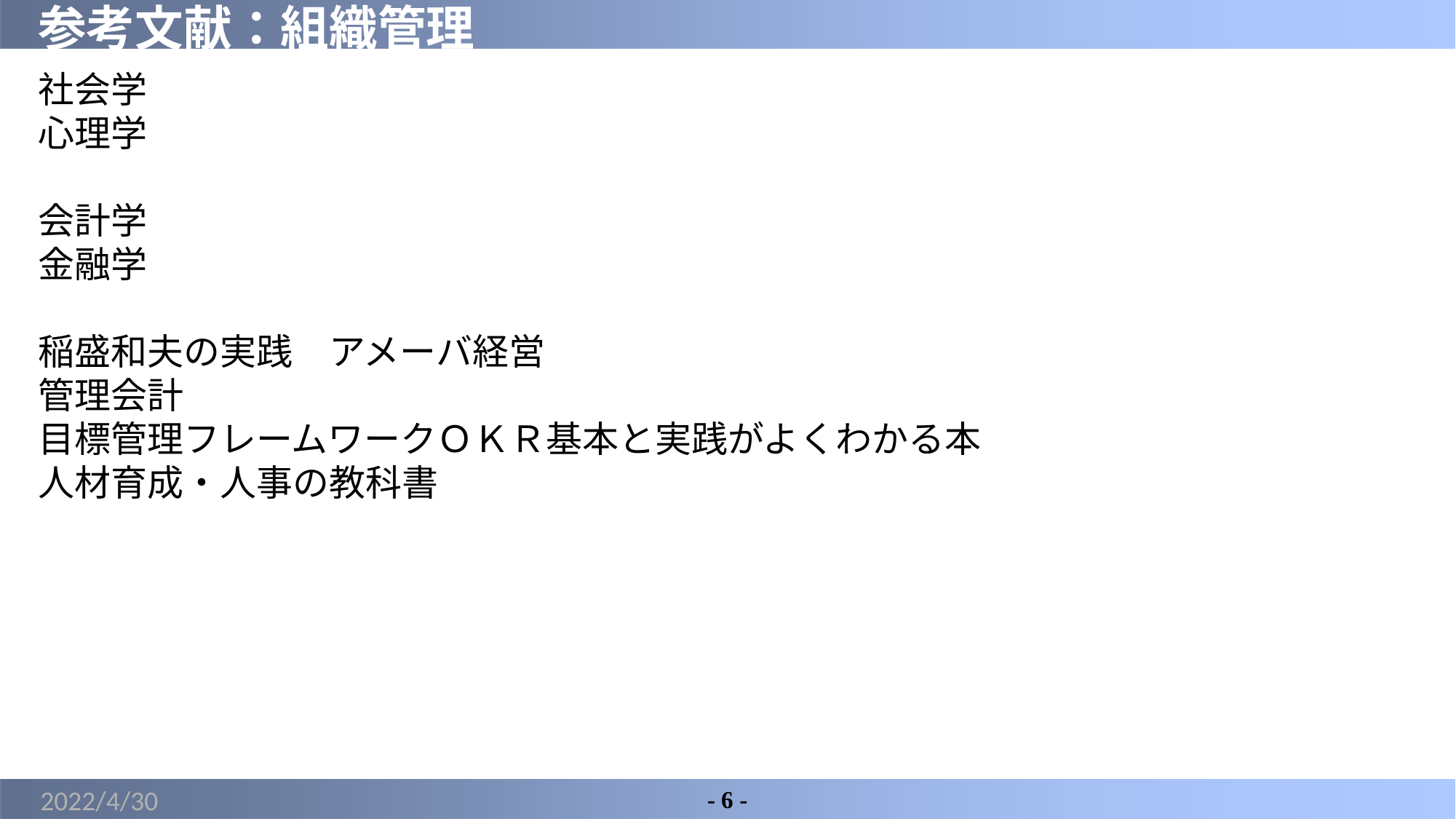

# 参考文献：組織管理
社会学
心理学

会計学
金融学

稲盛和夫の実践　アメーバ経営
管理会計
目標管理フレームワークＯＫＲ基本と実践がよくわかる本
人材育成・人事の教科書

2022/4/30
- 6 -